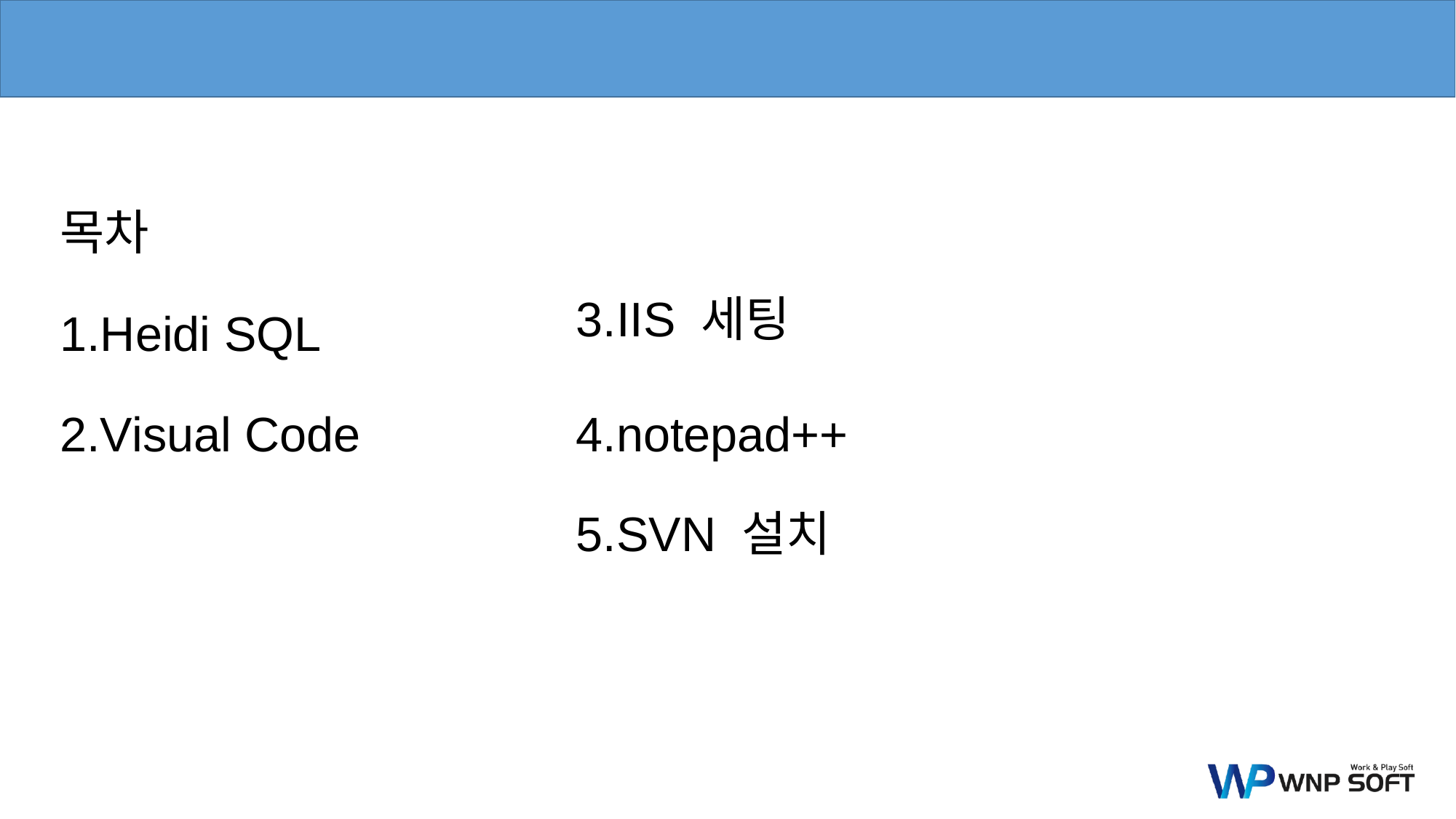

목차
3.IIS 세팅
1.Heidi SQL
2.Visual Code
4.notepad++
5.SVN 설치